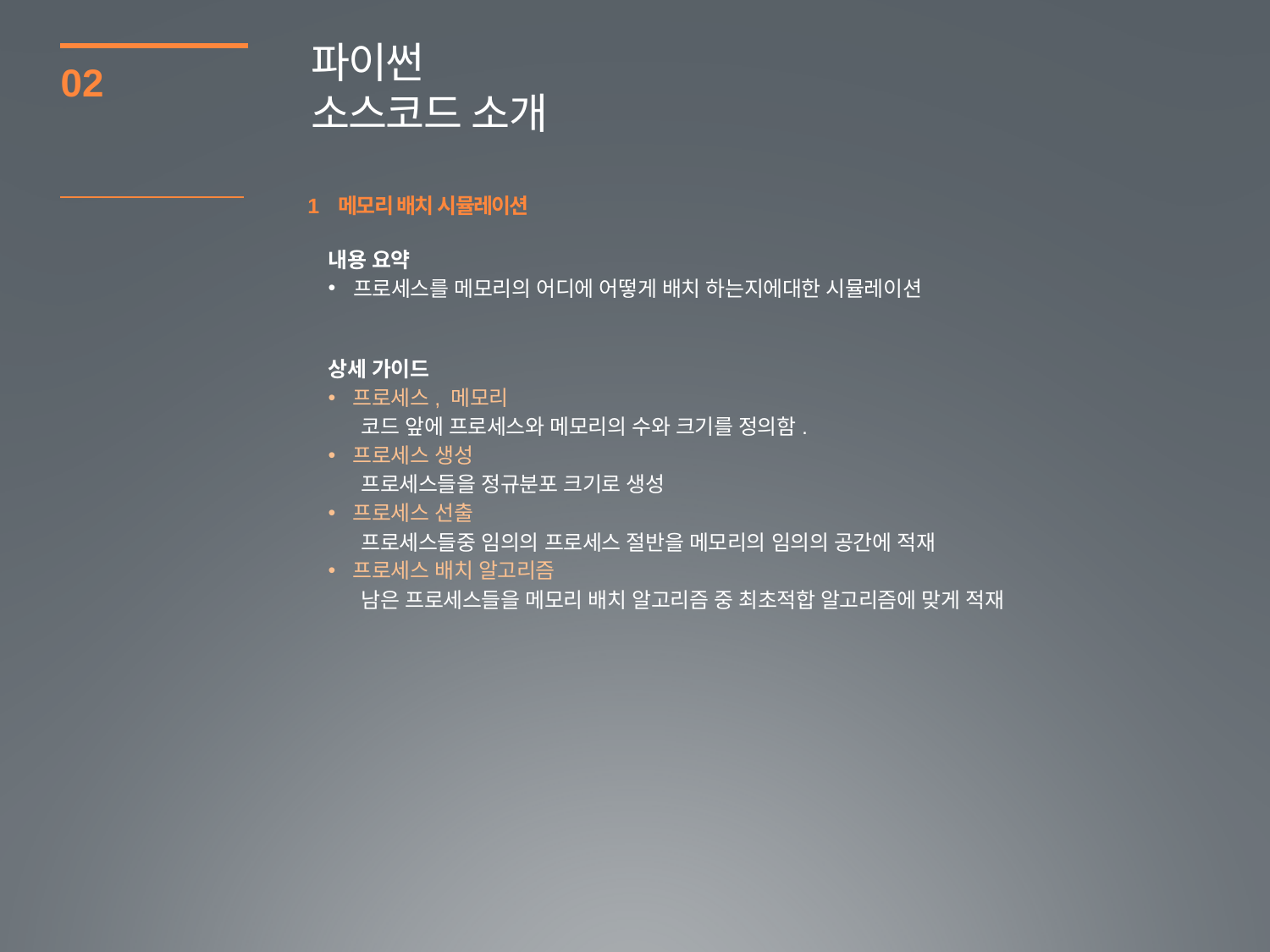

파이썬
소스코드 소개
02
1   메모리 배치 시뮬레이션
내용 요약
프로세스를 메모리의 어디에 어떻게 배치 하는지에대한 시뮬레이션
상세 가이드
프로세스, 메모리
     코드 앞에 프로세스와 메모리의 수와 크기를 정의함.
프로세스 생성
     프로세스들을 정규분포 크기로 생성
프로세스 선출
     프로세스들중 임의의 프로세스 절반을 메모리의 임의의 공간에 적재
프로세스 배치 알고리즘
     남은 프로세스들을 메모리 배치 알고리즘 중 최초적합 알고리즘에 맞게 적재